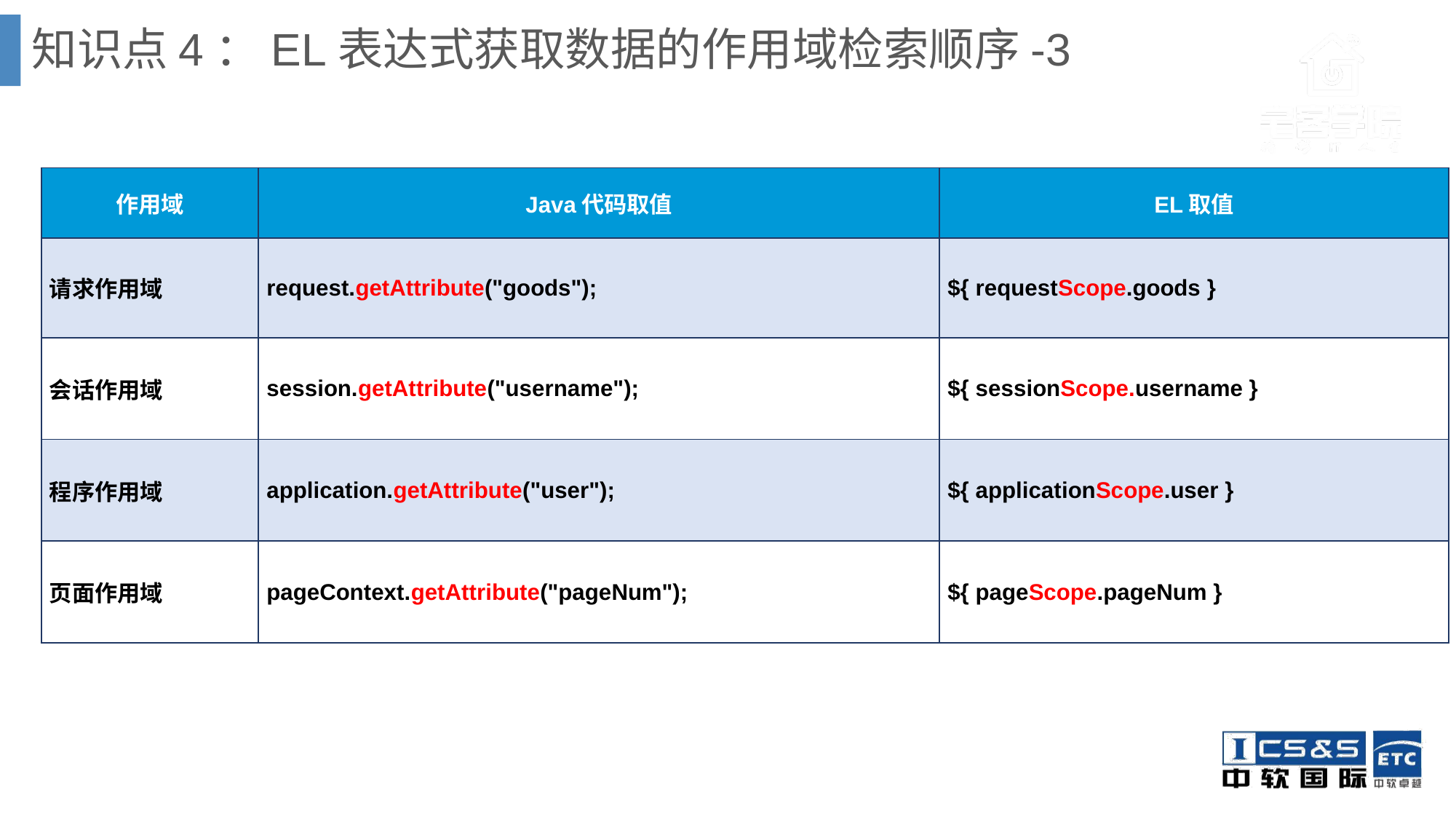

# 知识点4：EL表达式获取数据的作用域检索顺序-3
| 作用域 | Java代码取值 | EL取值 |
| --- | --- | --- |
| 请求作用域 | request.getAttribute("goods"); | ${ requestScope.goods } |
| 会话作用域 | session.getAttribute("username"); | ${ sessionScope.username } |
| 程序作用域 | application.getAttribute("user"); | ${ applicationScope.user } |
| 页面作用域 | pageContext.getAttribute("pageNum"); | ${ pageScope.pageNum } |